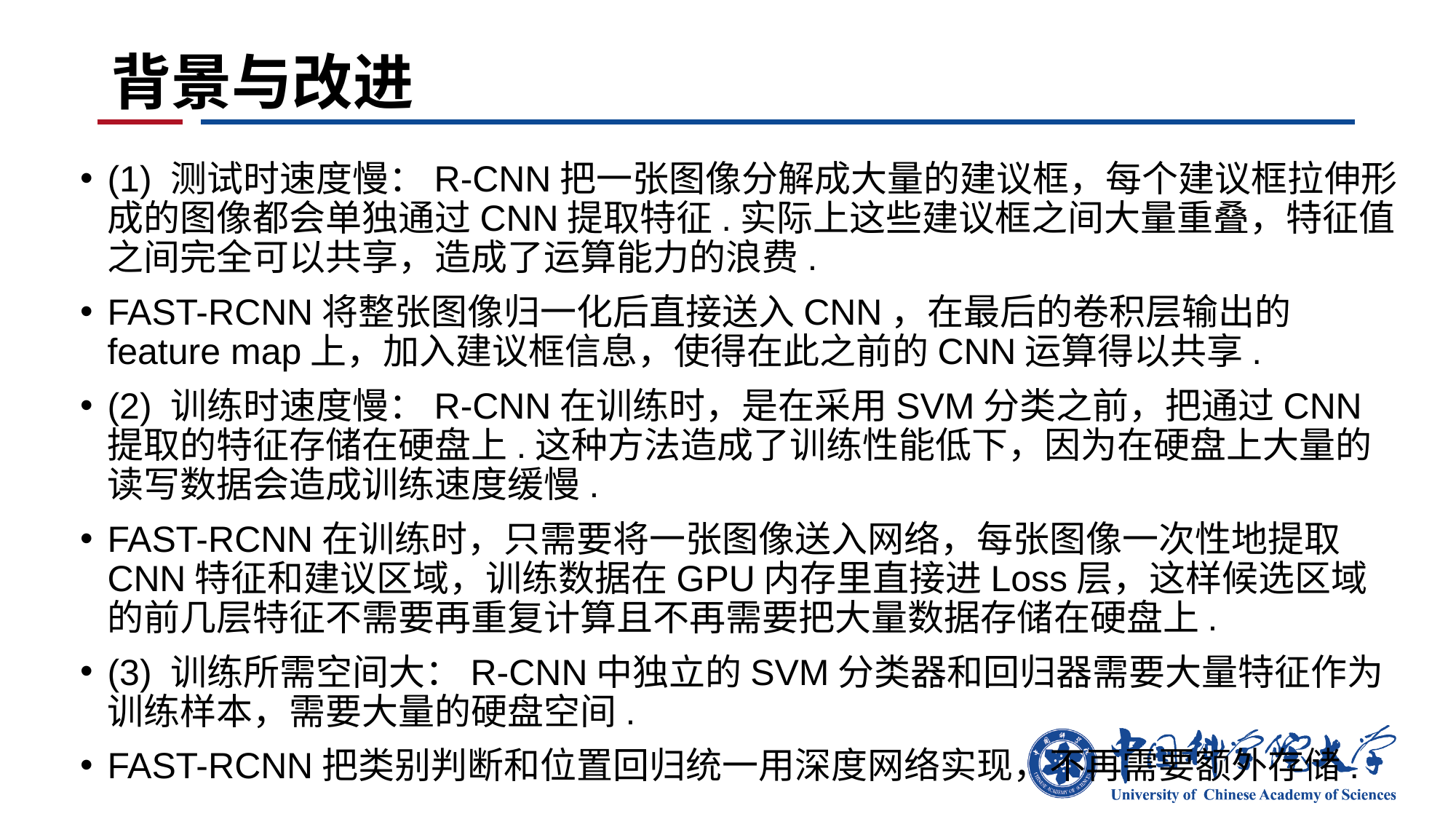

# 背景与改进
(1) 测试时速度慢：R-CNN把一张图像分解成大量的建议框，每个建议框拉伸形成的图像都会单独通过CNN提取特征.实际上这些建议框之间大量重叠，特征值之间完全可以共享，造成了运算能力的浪费.
FAST-RCNN将整张图像归一化后直接送入CNN，在最后的卷积层输出的feature map上，加入建议框信息，使得在此之前的CNN运算得以共享.
(2) 训练时速度慢：R-CNN在训练时，是在采用SVM分类之前，把通过CNN提取的特征存储在硬盘上.这种方法造成了训练性能低下，因为在硬盘上大量的读写数据会造成训练速度缓慢.
FAST-RCNN在训练时，只需要将一张图像送入网络，每张图像一次性地提取CNN特征和建议区域，训练数据在GPU内存里直接进Loss层，这样候选区域的前几层特征不需要再重复计算且不再需要把大量数据存储在硬盘上.
(3) 训练所需空间大：R-CNN中独立的SVM分类器和回归器需要大量特征作为训练样本，需要大量的硬盘空间.
FAST-RCNN把类别判断和位置回归统一用深度网络实现，不再需要额外存储.